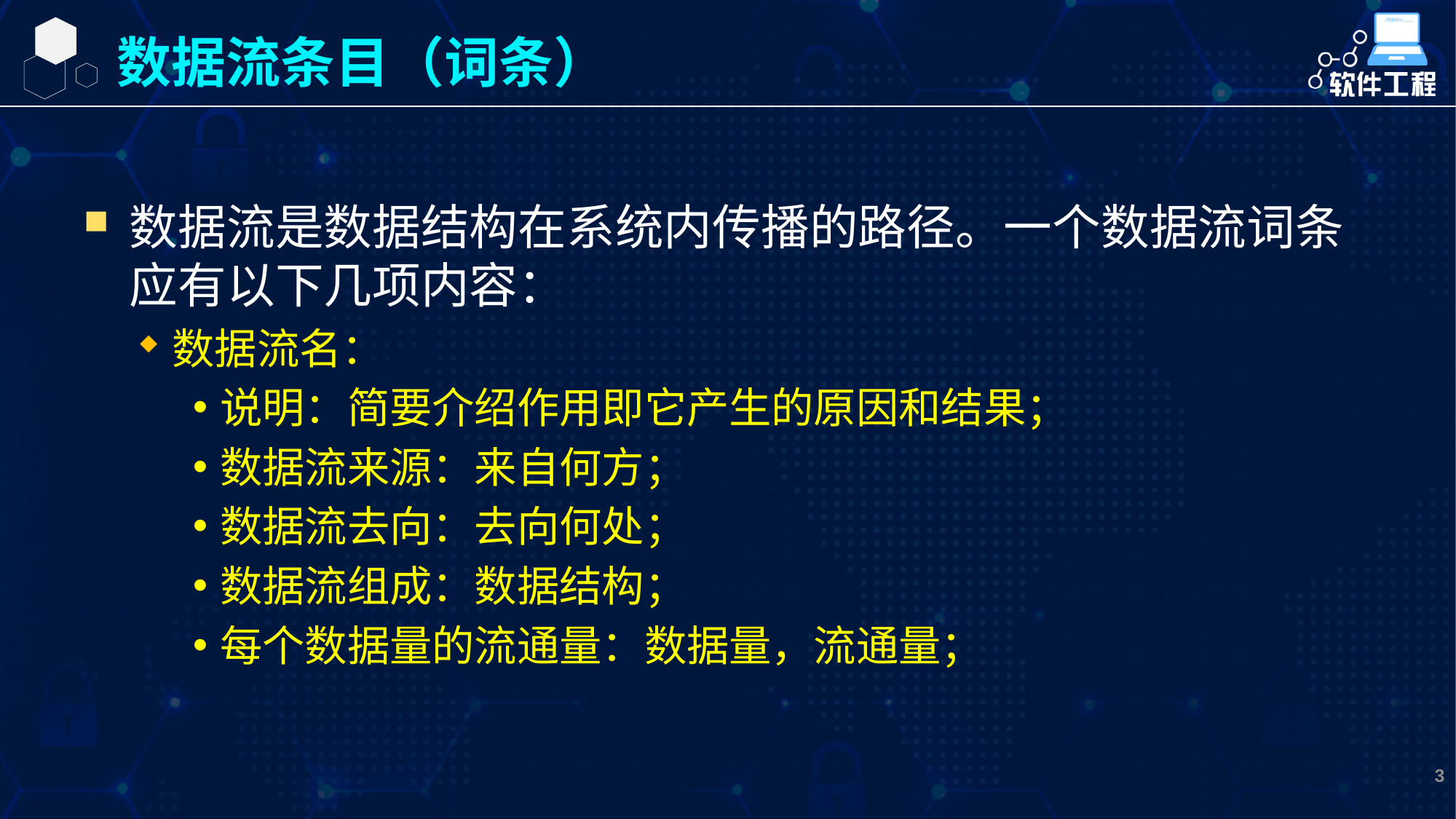

数据流条目（词条）
数据流是数据结构在系统内传播的路径。一个数据流词条应有以下几项内容：
数据流名：
说明：简要介绍作用即它产生的原因和结果；
数据流来源：来自何方；
数据流去向：去向何处；
数据流组成：数据结构；
每个数据量的流通量：数据量，流通量；
3